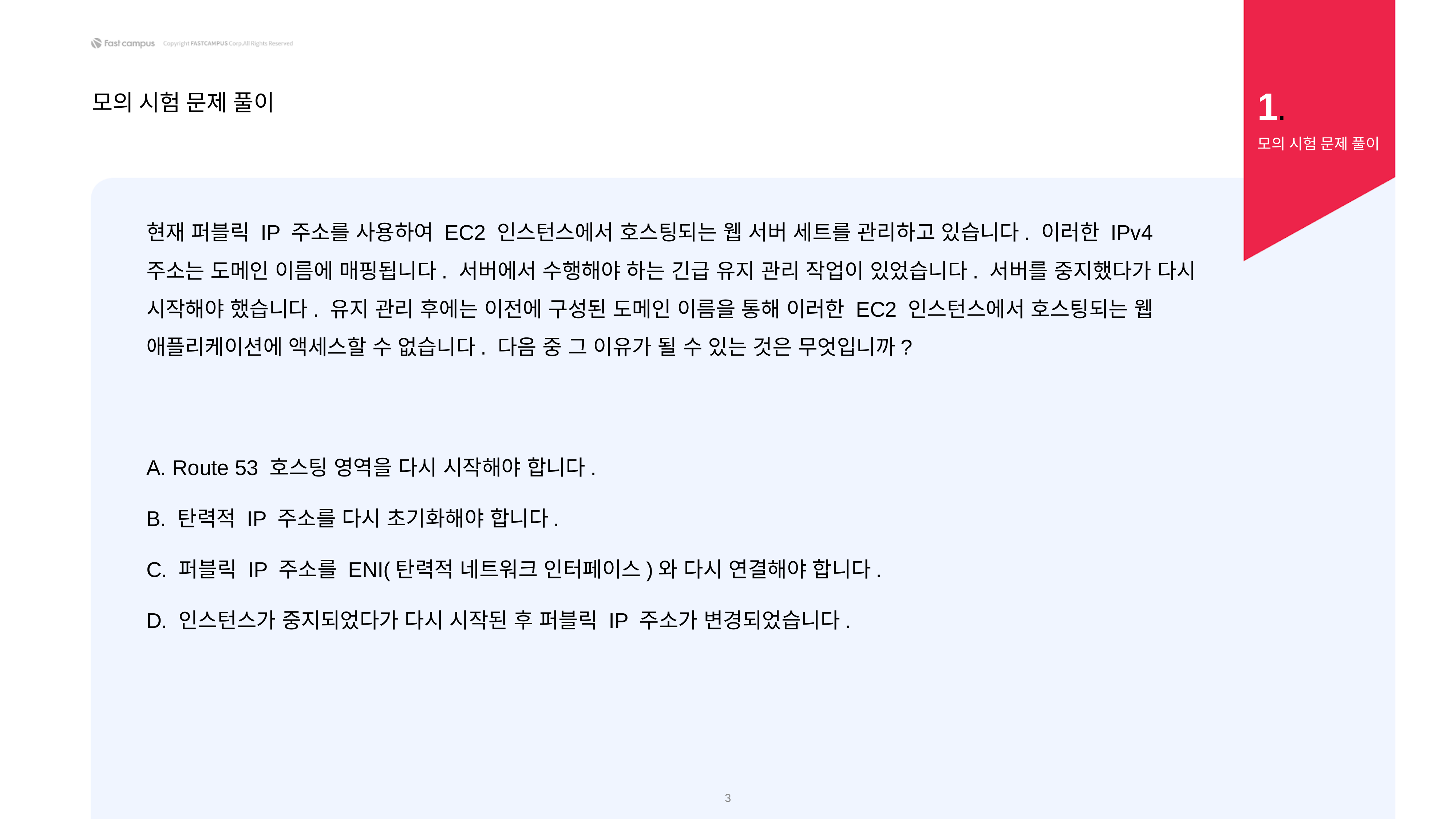

1.
모의 시험 문제 풀이
모의 시험 문제 풀이
현재 퍼블릭 IP 주소를 사용하여 EC2 인스턴스에서 호스팅되는 웹 서버 세트를 관리하고 있습니다. 이러한 IPv4 주소는 도메인 이름에 매핑됩니다. 서버에서 수행해야 하는 긴급 유지 관리 작업이 있었습니다. 서버를 중지했다가 다시 시작해야 했습니다. 유지 관리 후에는 이전에 구성된 도메인 이름을 통해 이러한 EC2 인스턴스에서 호스팅되는 웹 애플리케이션에 액세스할 수 없습니다. 다음 중 그 이유가 될 수 있는 것은 무엇입니까?
A. Route 53 호스팅 영역을 다시 시작해야 합니다.
B. 탄력적 IP 주소를 다시 초기화해야 합니다.
C. 퍼블릭 IP 주소를 ENI(탄력적 네트워크 인터페이스)와 다시 연결해야 합니다.
D. 인스턴스가 중지되었다가 다시 시작된 후 퍼블릭 IP 주소가 변경되었습니다.
3